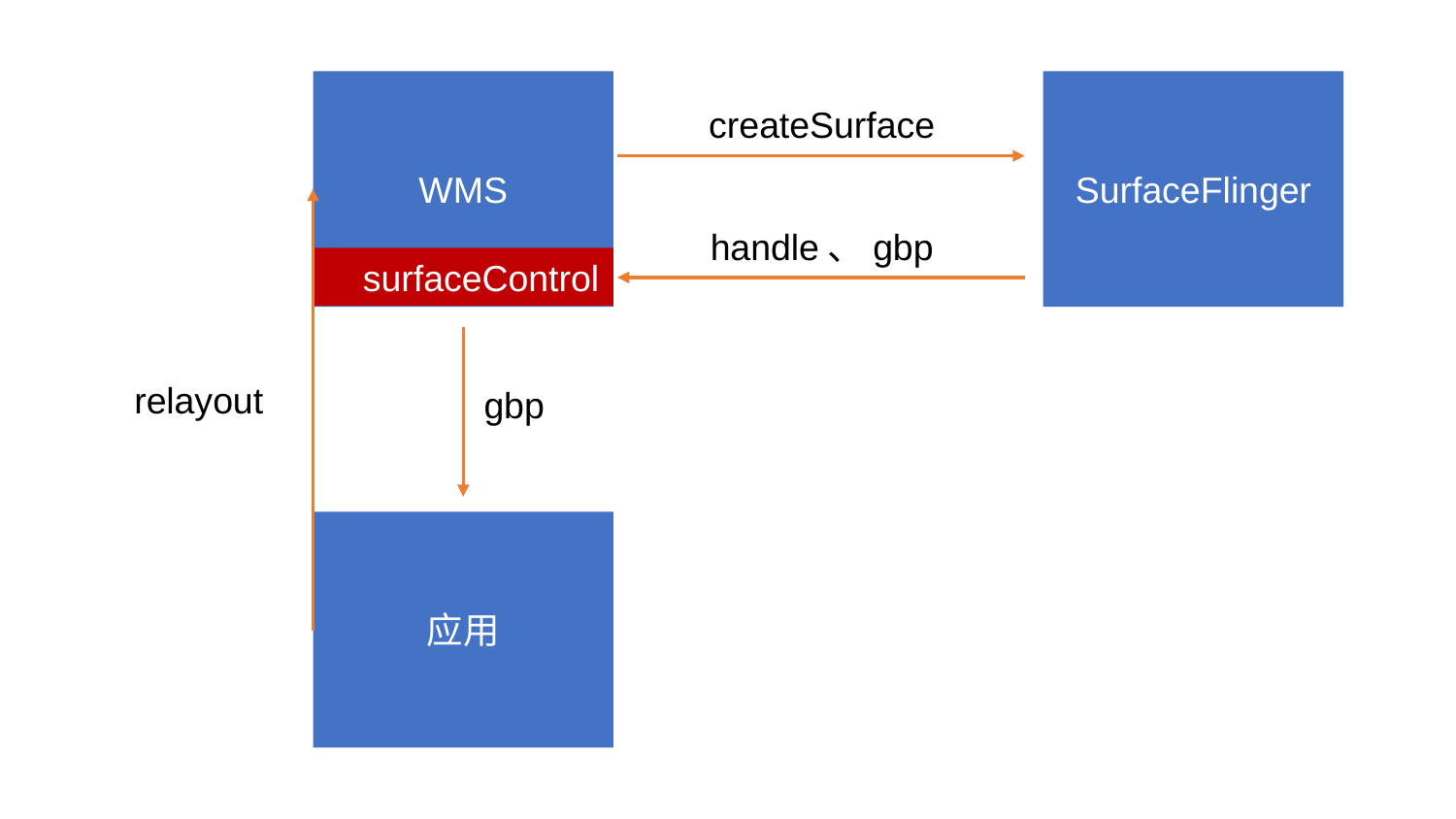

WMS
SurfaceFlinger
createSurface
handle、gbp
surfaceControl
relayout
gbp
应用